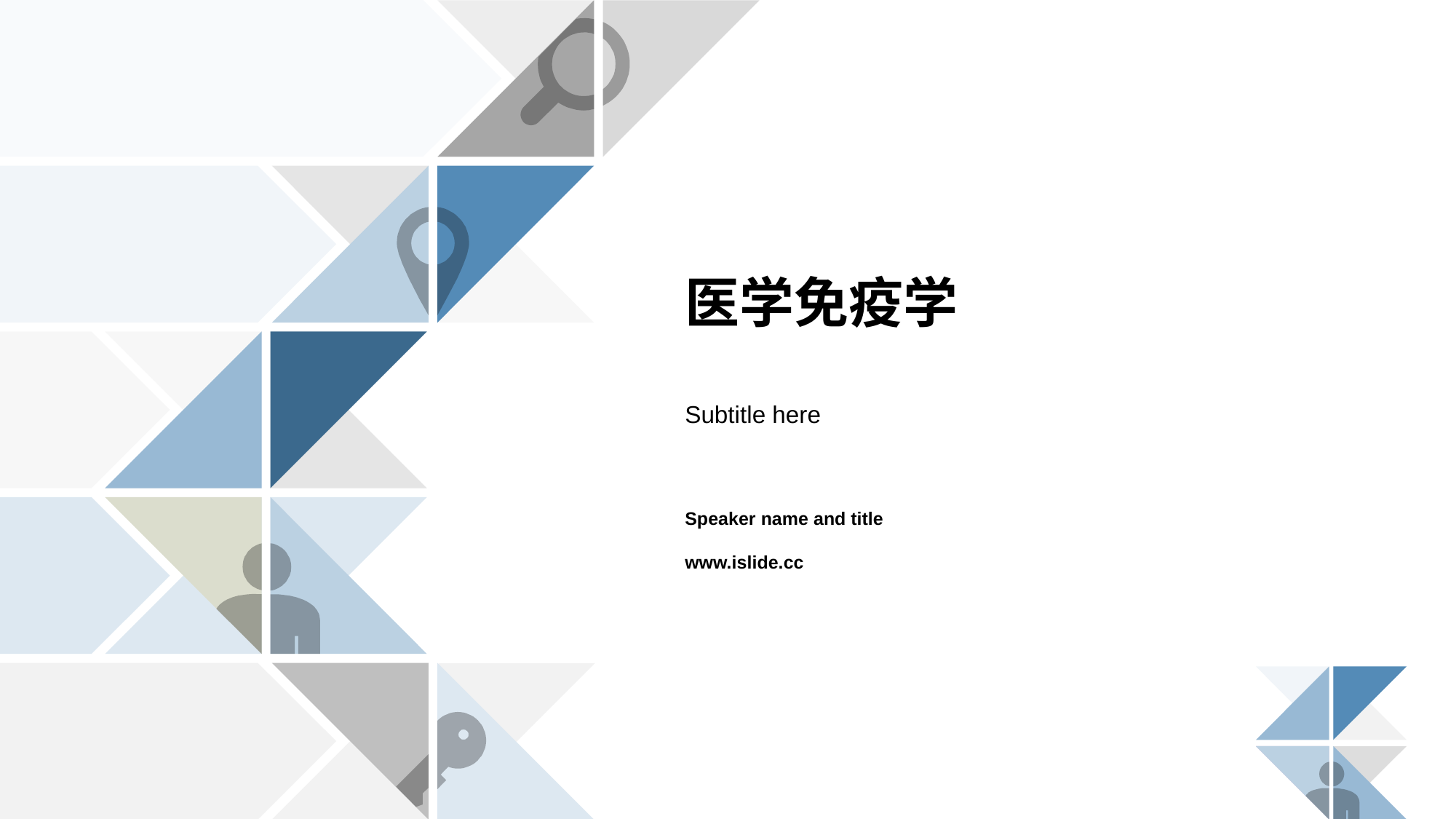

# 医学免疫学
Subtitle here
Speaker name and title
www.islide.cc